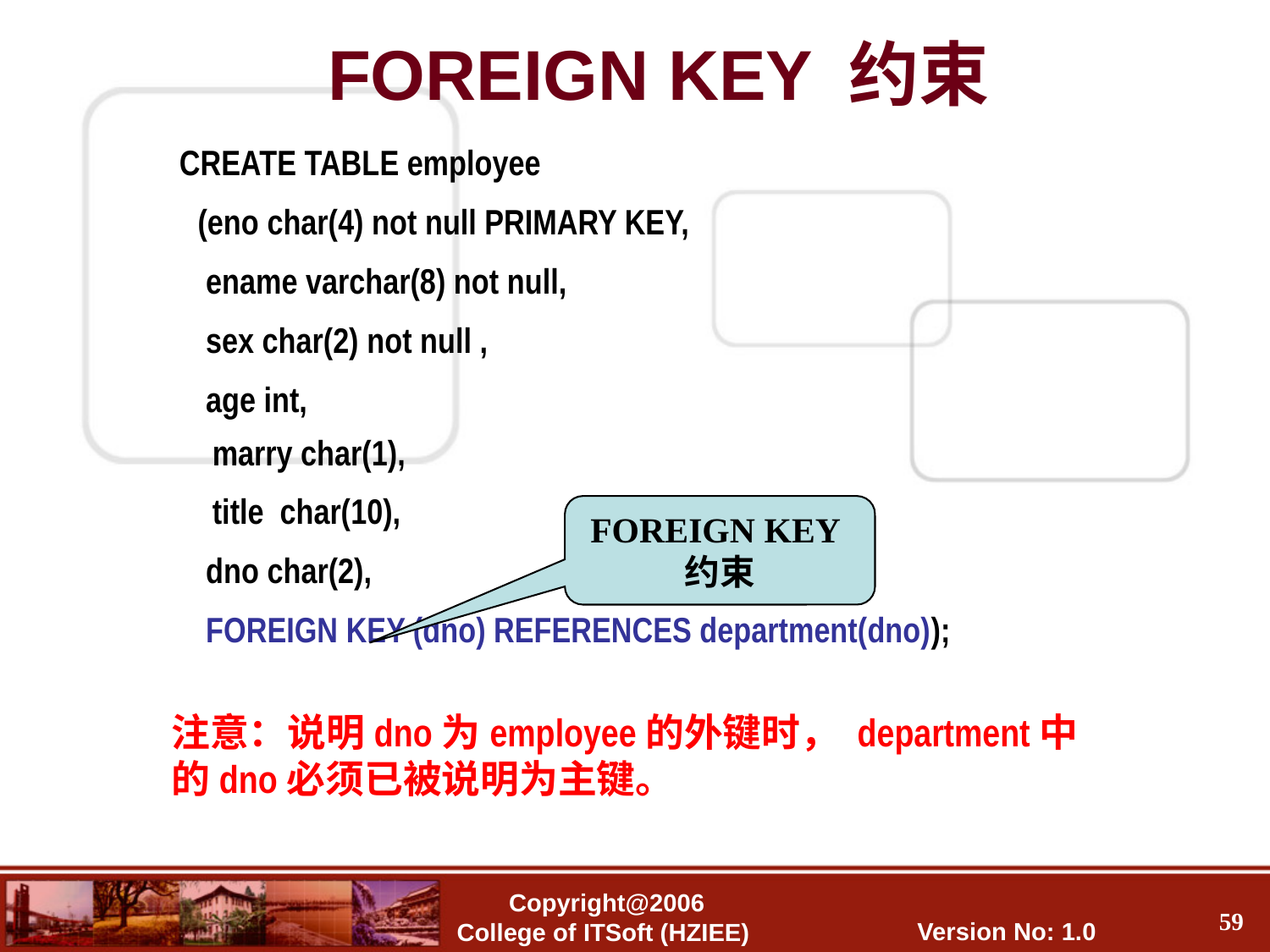

FOREIGN KEY 约束
   CREATE TABLE employee
 	(eno char(4) not null PRIMARY KEY,
  	 ename varchar(8) not null,
  	 sex char(2) not null ,
  	 age int,
       marry char(1),
       title  char(10),
  	 dno char(2),
  	 FOREIGN KEY (dno) REFERENCES department(dno));
FOREIGN KEY约束
注意：说明dno为employee的外键时， department中的dno必须已被说明为主键。